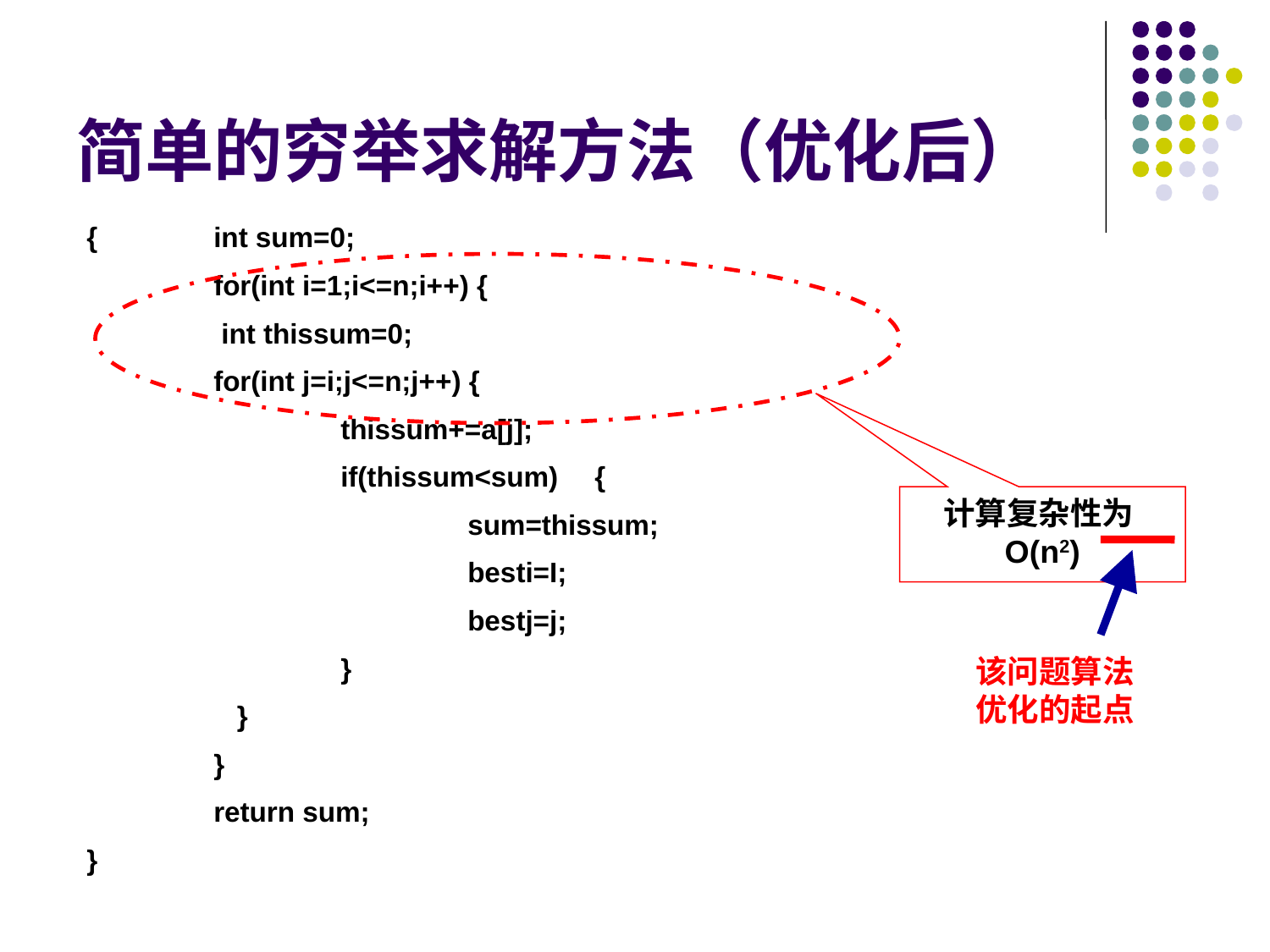

# 简单的穷举求解方法（优化后）
{	int sum=0;
	for(int i=1;i<=n;i++) {
	 int thissum=0;
	for(int j=i;j<=n;j++) {
		thissum+=a[j];
		if(thissum<sum) 	{
			sum=thissum;
			besti=I;
			bestj=j;
		}
	   }
	}
	return sum;
}

计算复杂性为O(n2)

该问题算法优化的起点